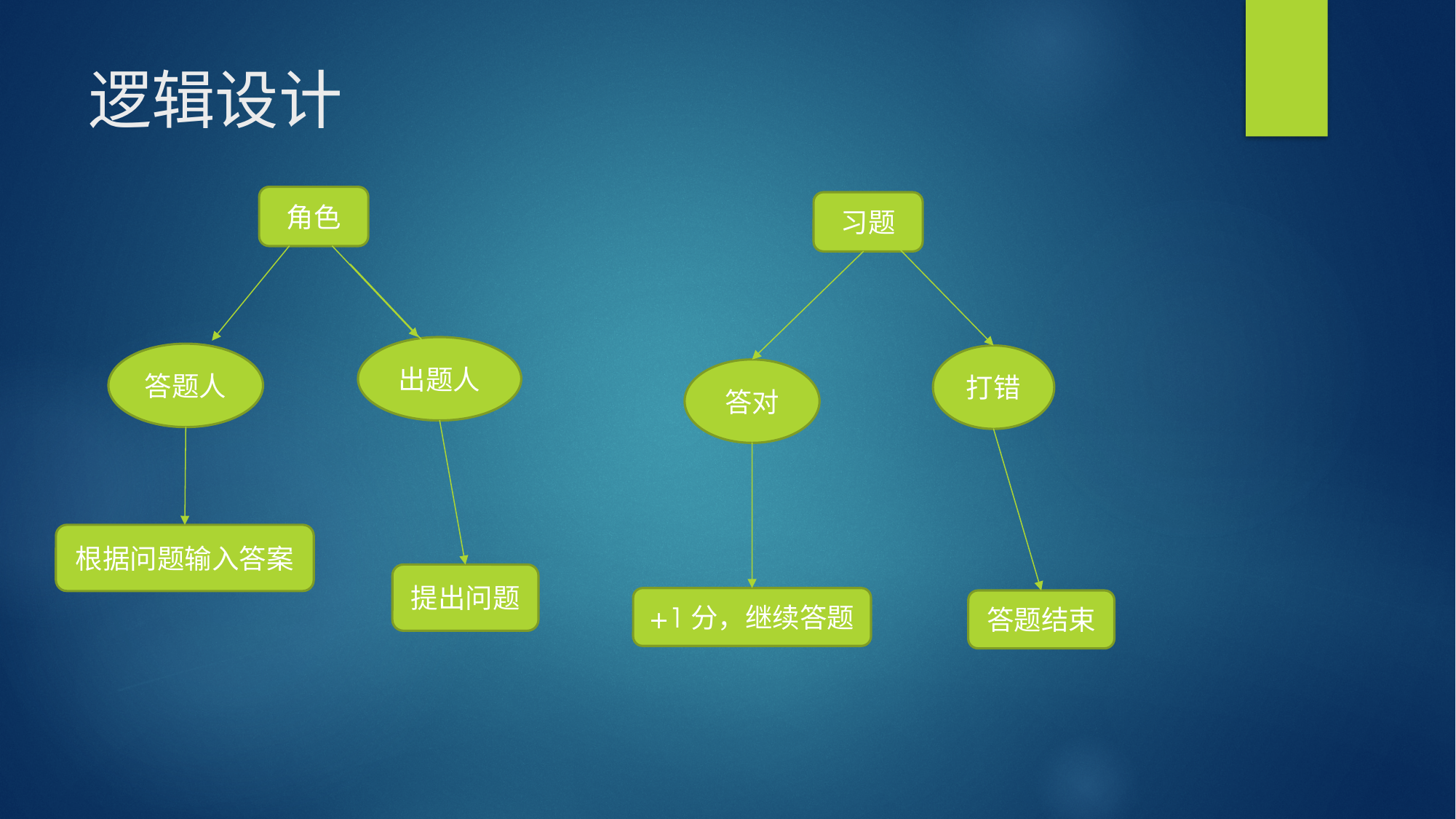

# 逻辑设计
角色
习题
出题人
答题人
打错
答对
根据问题输入答案
提出问题
+1分，继续答题
答题结束